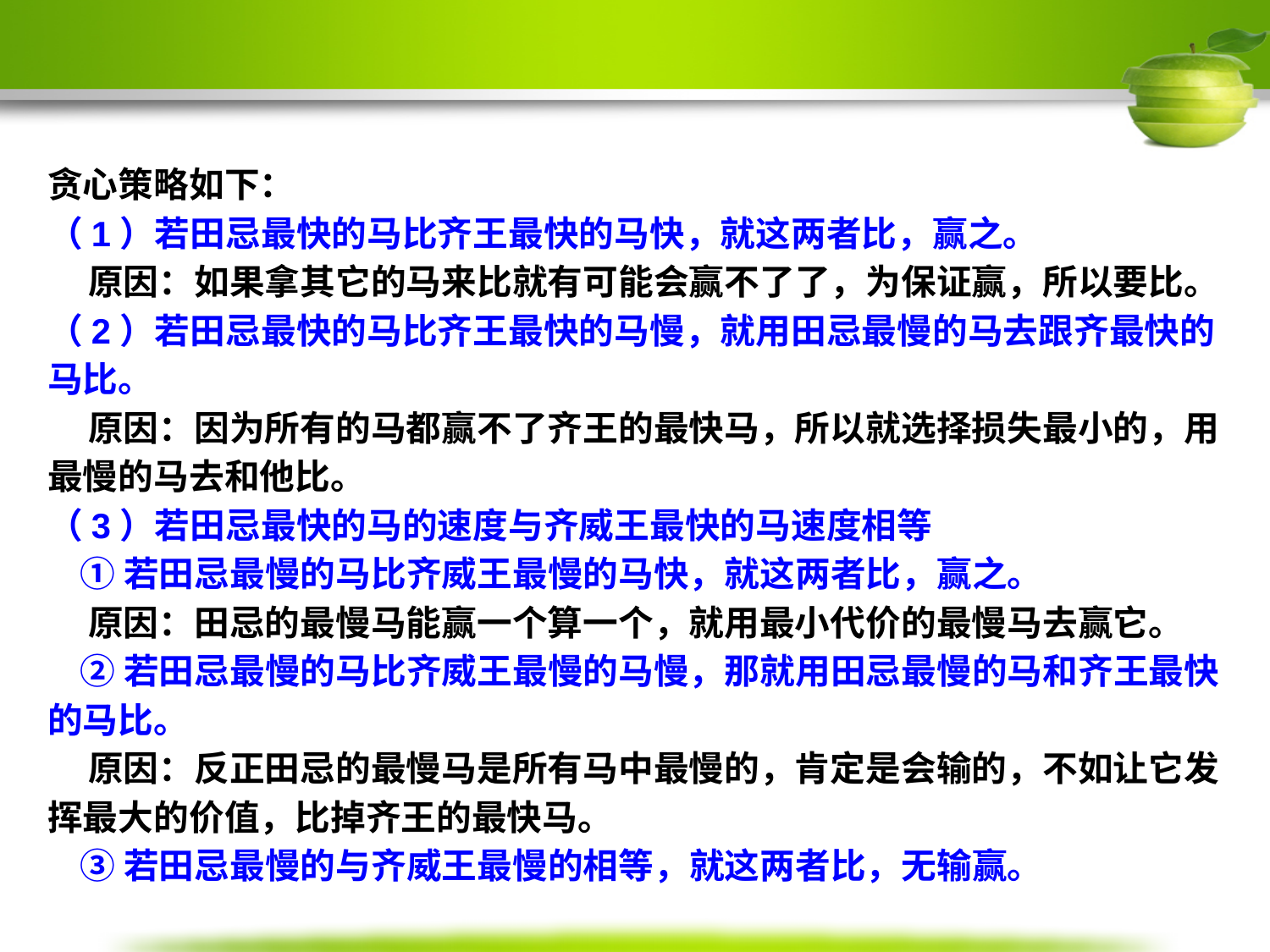

贪心策略如下：
（1）若田忌最快的马比齐王最快的马快，就这两者比，赢之。
    原因：如果拿其它的马来比就有可能会赢不了了，为保证赢，所以要比。
（2）若田忌最快的马比齐王最快的马慢，就用田忌最慢的马去跟齐最快的马比。
    原因：因为所有的马都赢不了齐王的最快马，所以就选择损失最小的，用最慢的马去和他比。
（3）若田忌最快的马的速度与齐威王最快的马速度相等
    ①若田忌最慢的马比齐威王最慢的马快，就这两者比，赢之。
    原因：田忌的最慢马能赢一个算一个，就用最小代价的最慢马去赢它。
    ②若田忌最慢的马比齐威王最慢的马慢，那就用田忌最慢的马和齐王最快的马比。
    原因：反正田忌的最慢马是所有马中最慢的，肯定是会输的，不如让它发挥最大的价值，比掉齐王的最快马。
    ③若田忌最慢的与齐威王最慢的相等，就这两者比，无输赢。